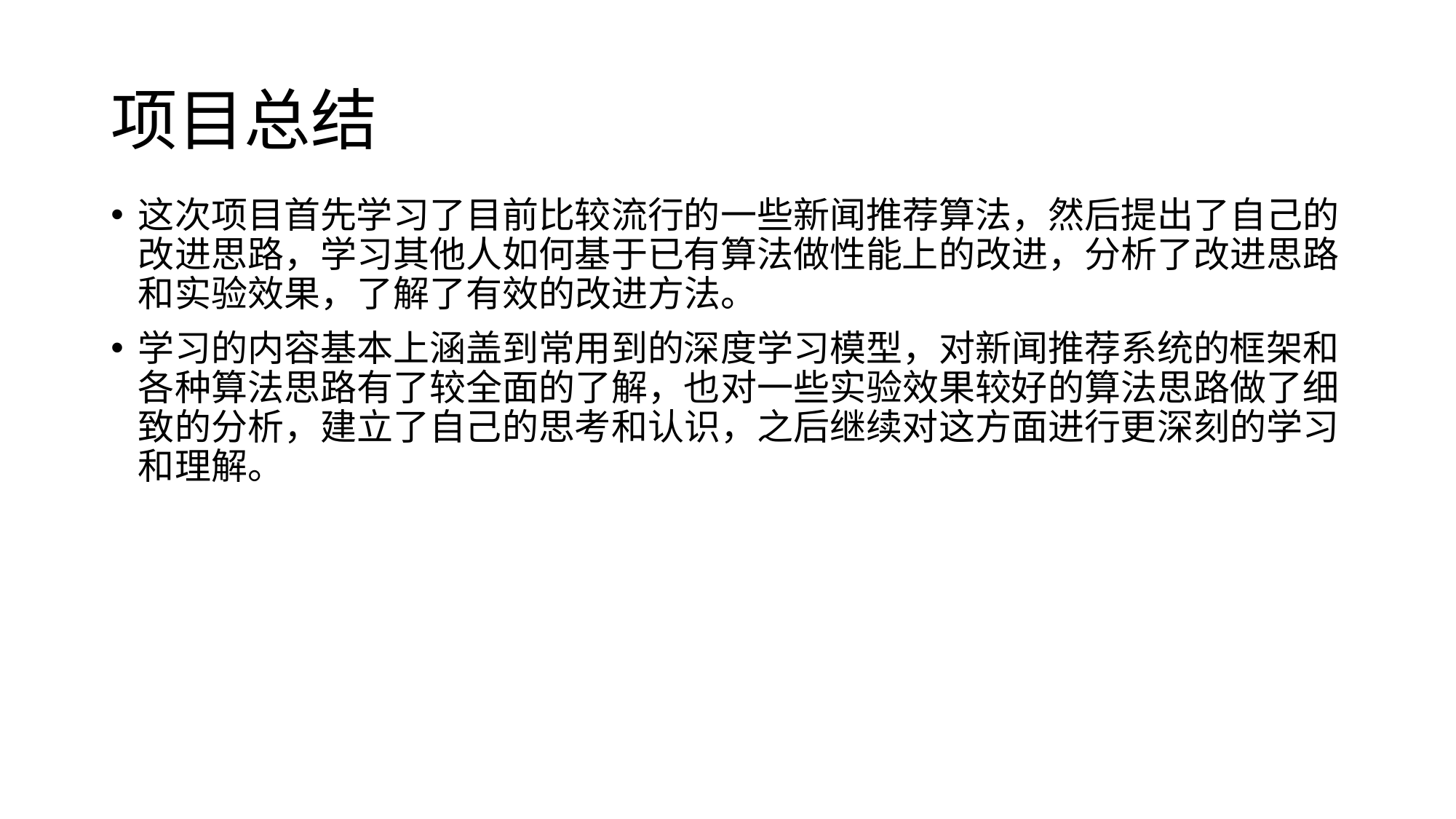

# 项目总结
这次项目首先学习了目前比较流行的一些新闻推荐算法，然后提出了自己的改进思路，学习其他人如何基于已有算法做性能上的改进，分析了改进思路和实验效果，了解了有效的改进方法。
学习的内容基本上涵盖到常用到的深度学习模型，对新闻推荐系统的框架和各种算法思路有了较全面的了解，也对一些实验效果较好的算法思路做了细致的分析，建立了自己的思考和认识，之后继续对这方面进行更深刻的学习和理解。